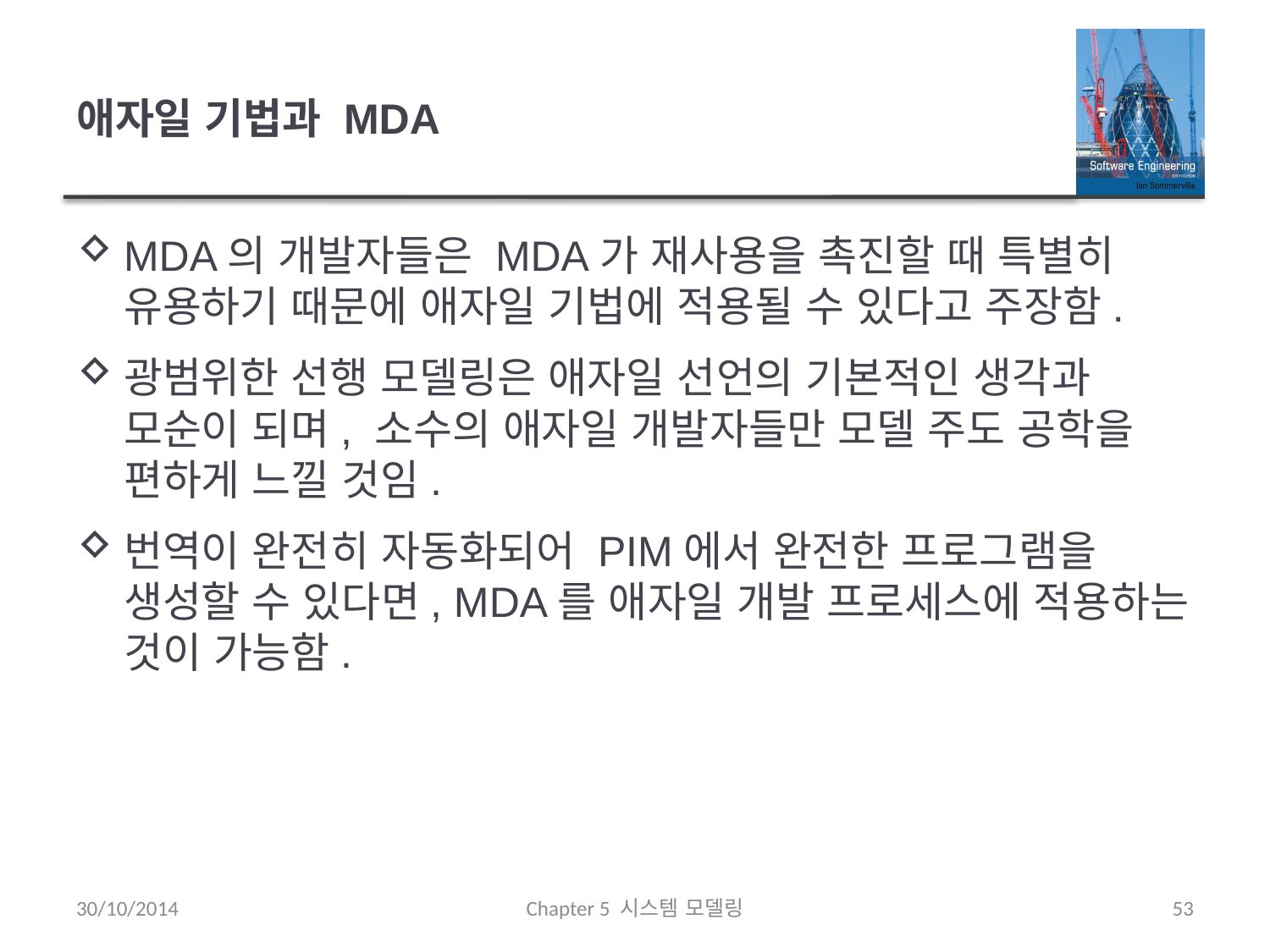

# 애자일 기법과 MDA
MDA의 개발자들은 MDA가 재사용을 촉진할 때 특별히 유용하기 때문에 애자일 기법에 적용될 수 있다고 주장함.
광범위한 선행 모델링은 애자일 선언의 기본적인 생각과 모순이 되며, 소수의 애자일 개발자들만 모델 주도 공학을 편하게 느낄 것임.
번역이 완전히 자동화되어 PIM에서 완전한 프로그램을 생성할 수 있다면, MDA를 애자일 개발 프로세스에 적용하는 것이 가능함.
30/10/2014
Chapter 5 시스템 모델링
53